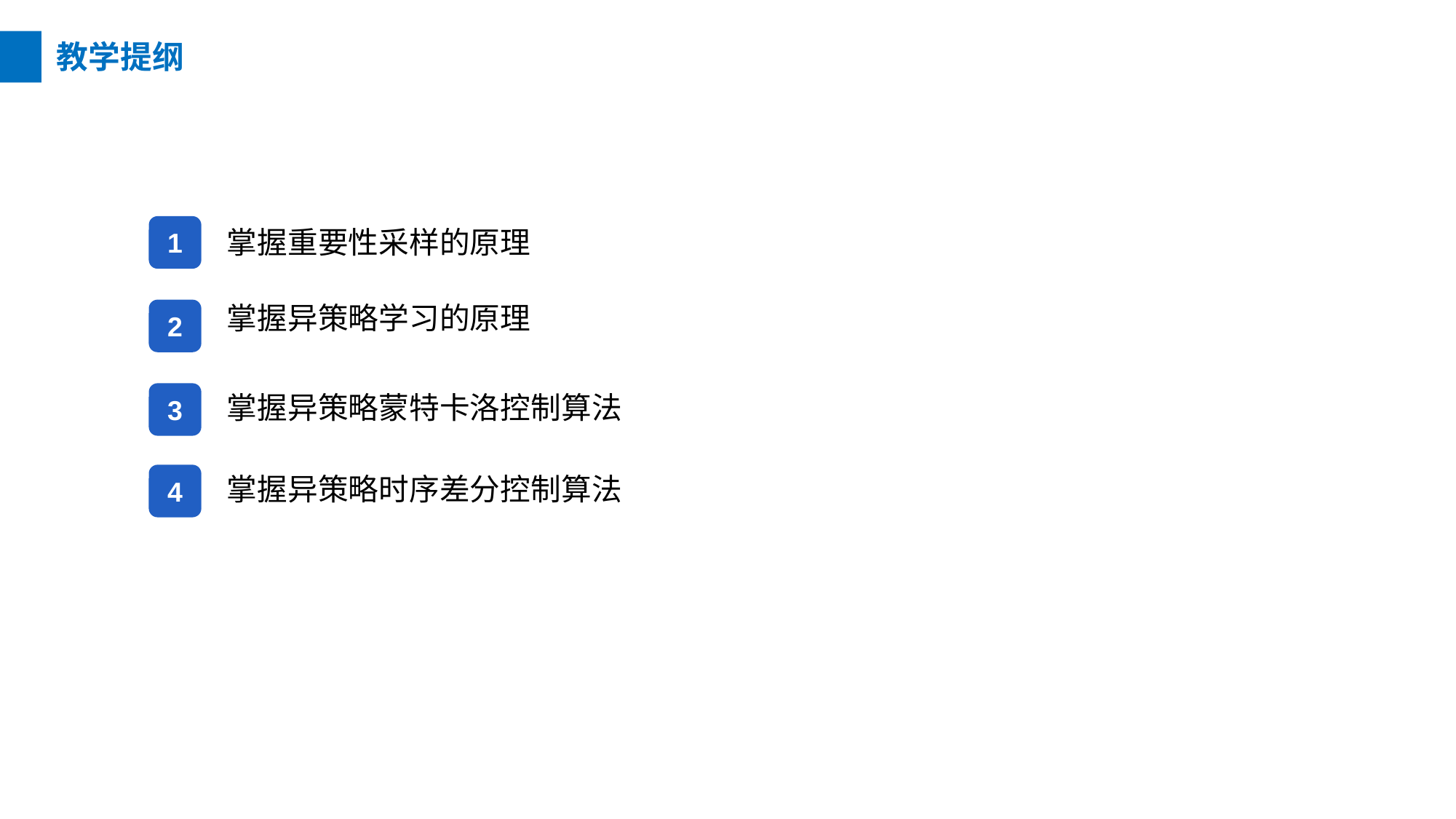

教学提纲
1
掌握重要性采样的原理
掌握异策略学习的原理
2

3
掌握异策略蒙特卡洛控制算法
4
掌握异策略时序差分控制算法